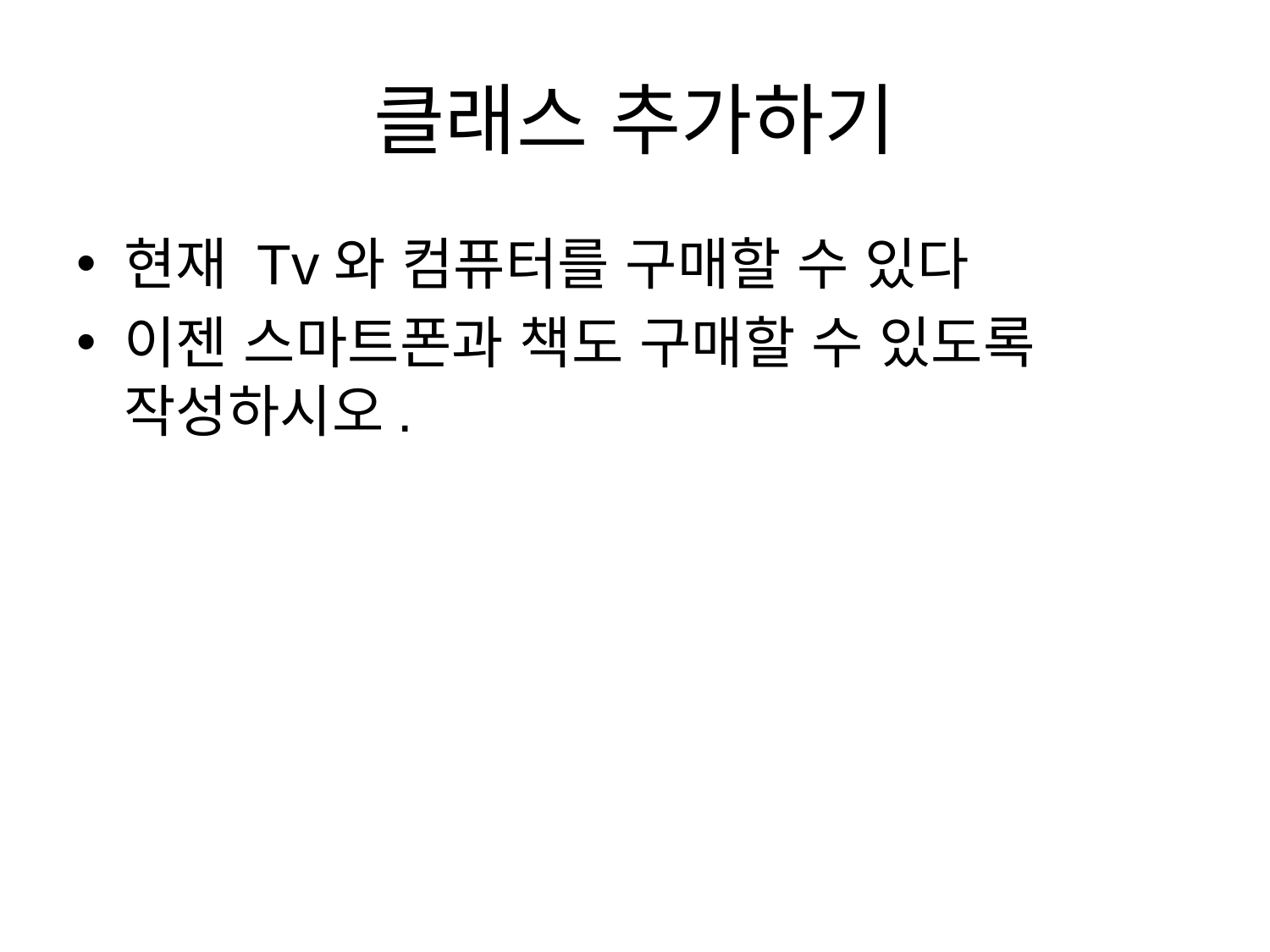

# 클래스 추가하기
현재 Tv와 컴퓨터를 구매할 수 있다
이젠 스마트폰과 책도 구매할 수 있도록 작성하시오.